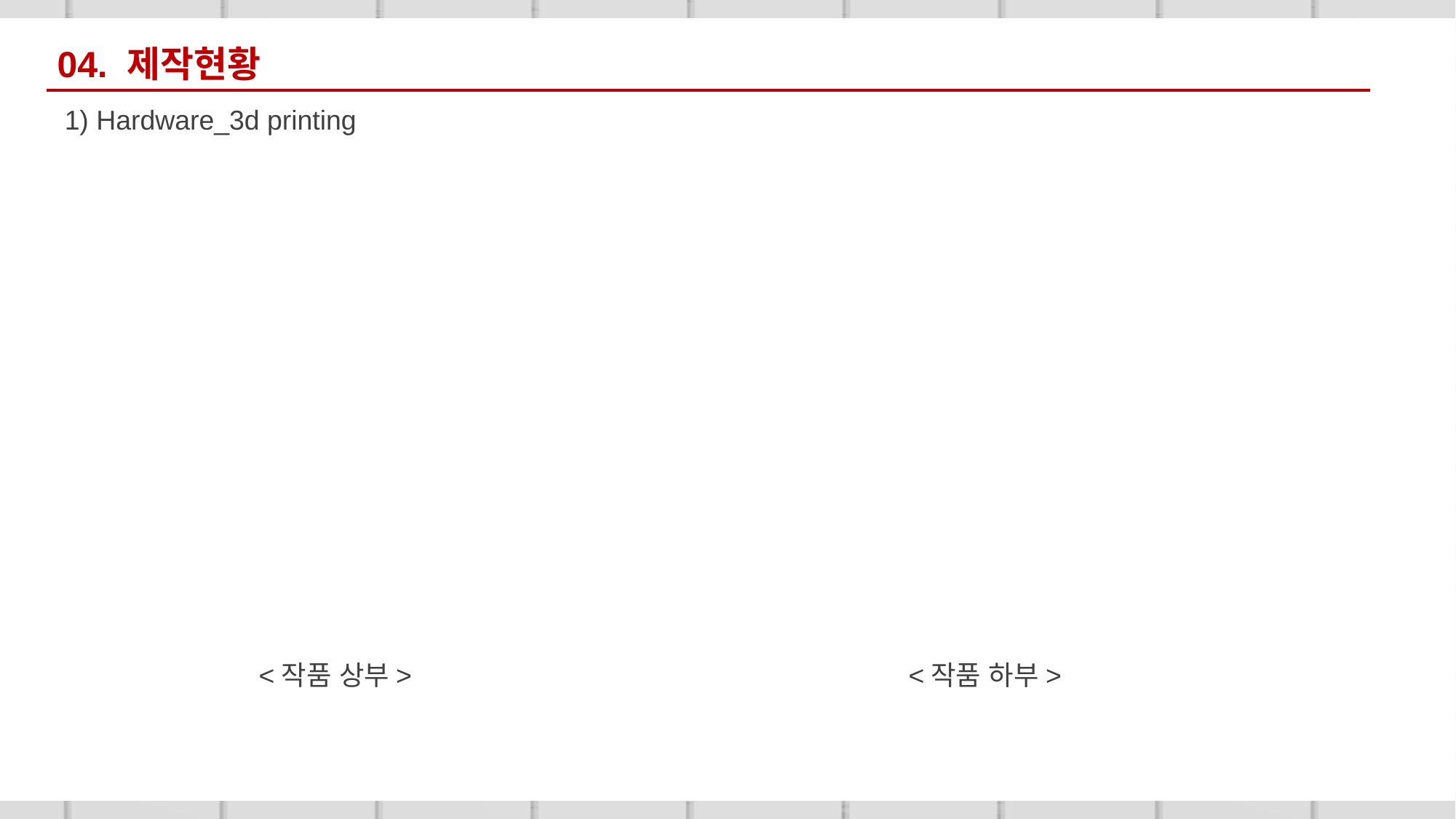

04. 제작현황
1) Hardware_3d printing
<작품 상부>
<작품 하부>